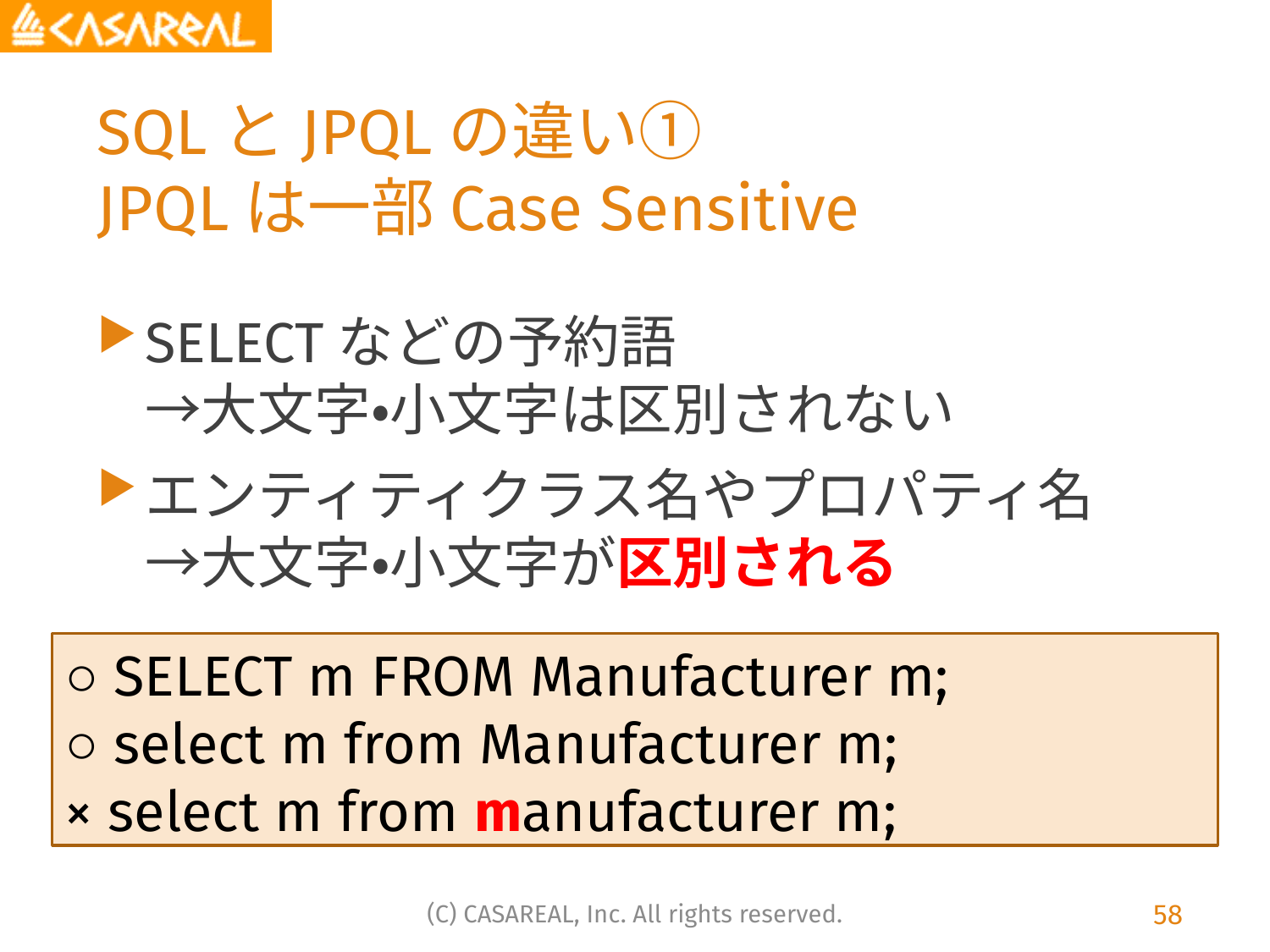

# SQLとJPQLの違い① JPQLは一部Case Sensitive
SELECTなどの予約語
→大文字・小文字は区別されない
エンティティクラス名やプロパティ名
→大文字・小文字が区別される
○ SELECT m FROM Manufacturer m;
○ select m from Manufacturer m;
× select m from manufacturer m;
(C) CASAREAL, Inc. All rights reserved.
58